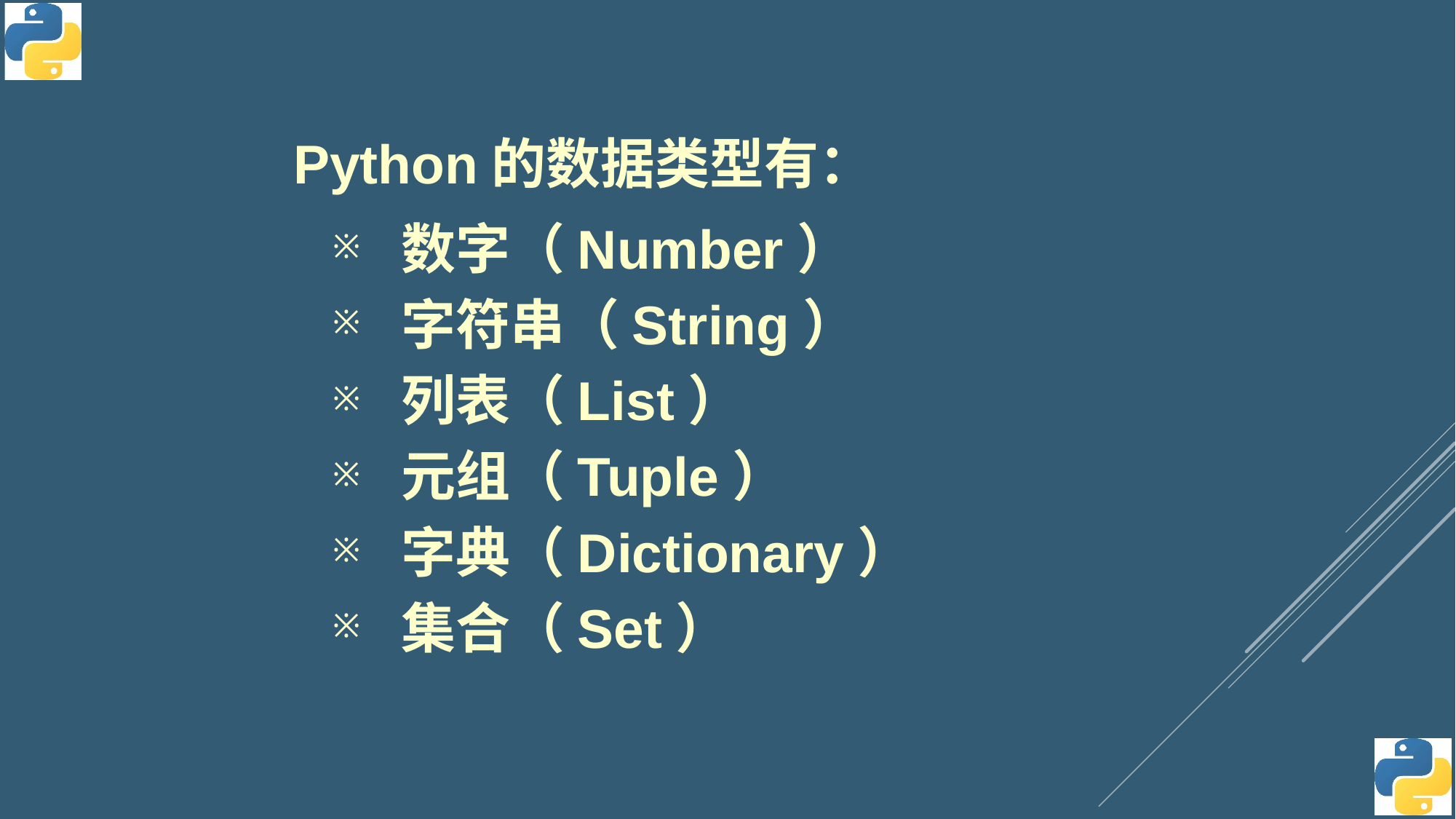

Python的数据类型有：
数字（Number）
字符串（String）
列表（List）
元组（Tuple）
字典（Dictionary）
集合（Set）